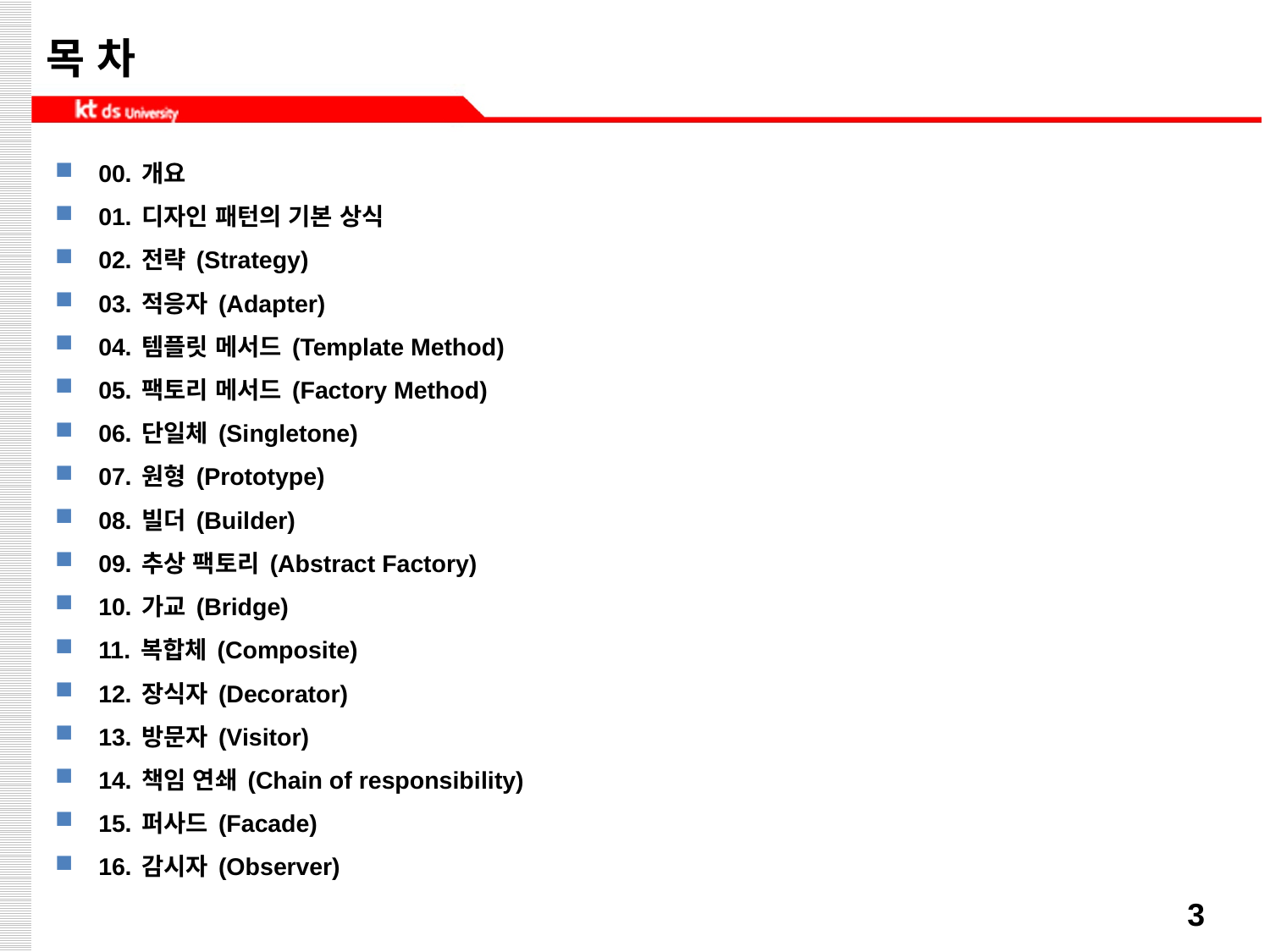

# 목 차
00. 개요
01. 디자인 패턴의 기본 상식
02. 전략 (Strategy)
03. 적응자 (Adapter)
04. 템플릿 메서드 (Template Method)
05. 팩토리 메서드 (Factory Method)
06. 단일체 (Singletone)
07. 원형 (Prototype)
08. 빌더 (Builder)
09. 추상 팩토리 (Abstract Factory)
10. 가교 (Bridge)
11. 복합체 (Composite)
12. 장식자 (Decorator)
13. 방문자 (Visitor)
14. 책임 연쇄 (Chain of responsibility)
15. 퍼사드 (Facade)
16. 감시자 (Observer)